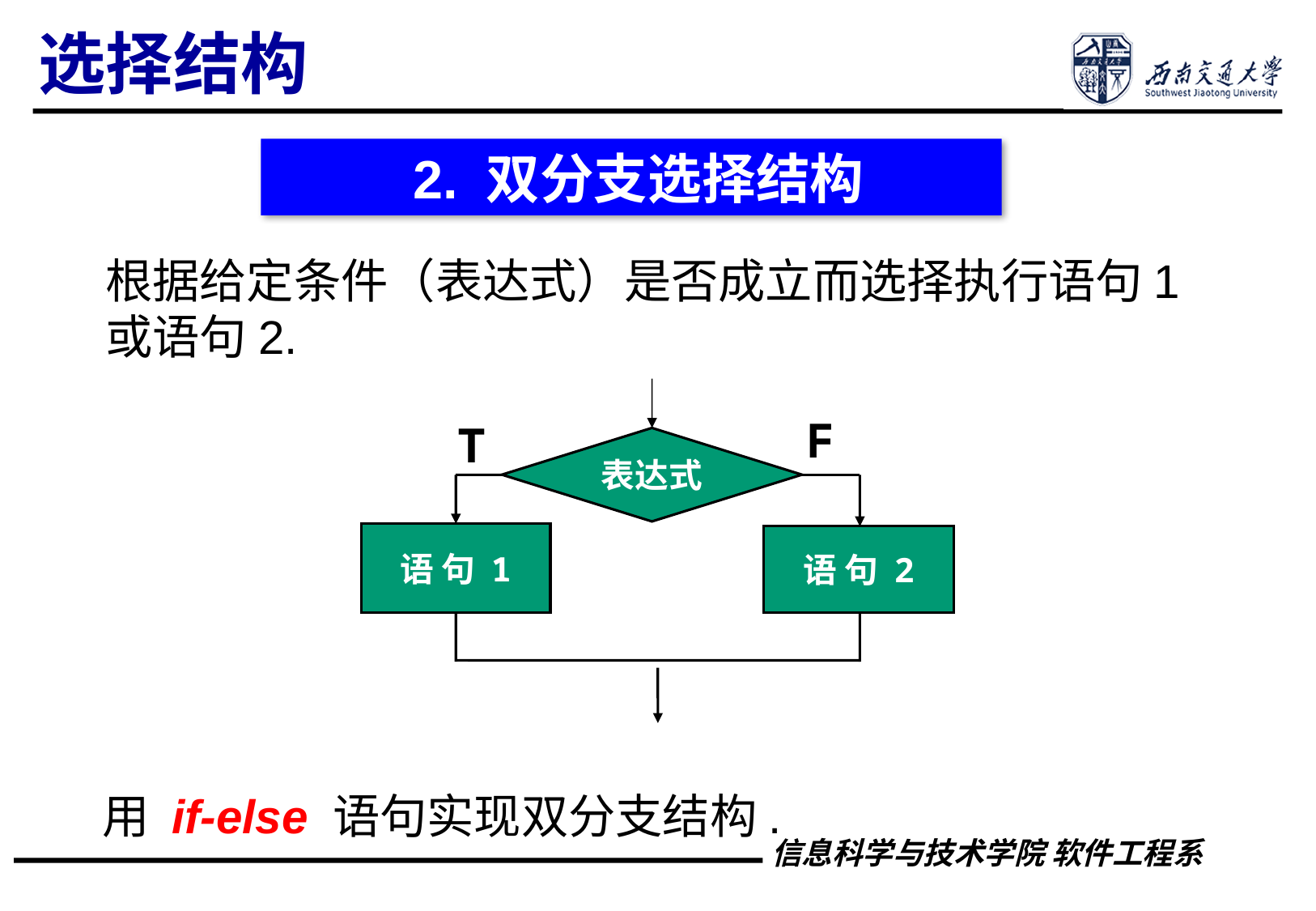

选择结构
 2. 双分支选择结构
根据给定条件（表达式）是否成立而选择执行语句1或语句2.

表达式

语 句 1
语 句 2

T
F
F
T
用 if-else 语句实现双分支结构.